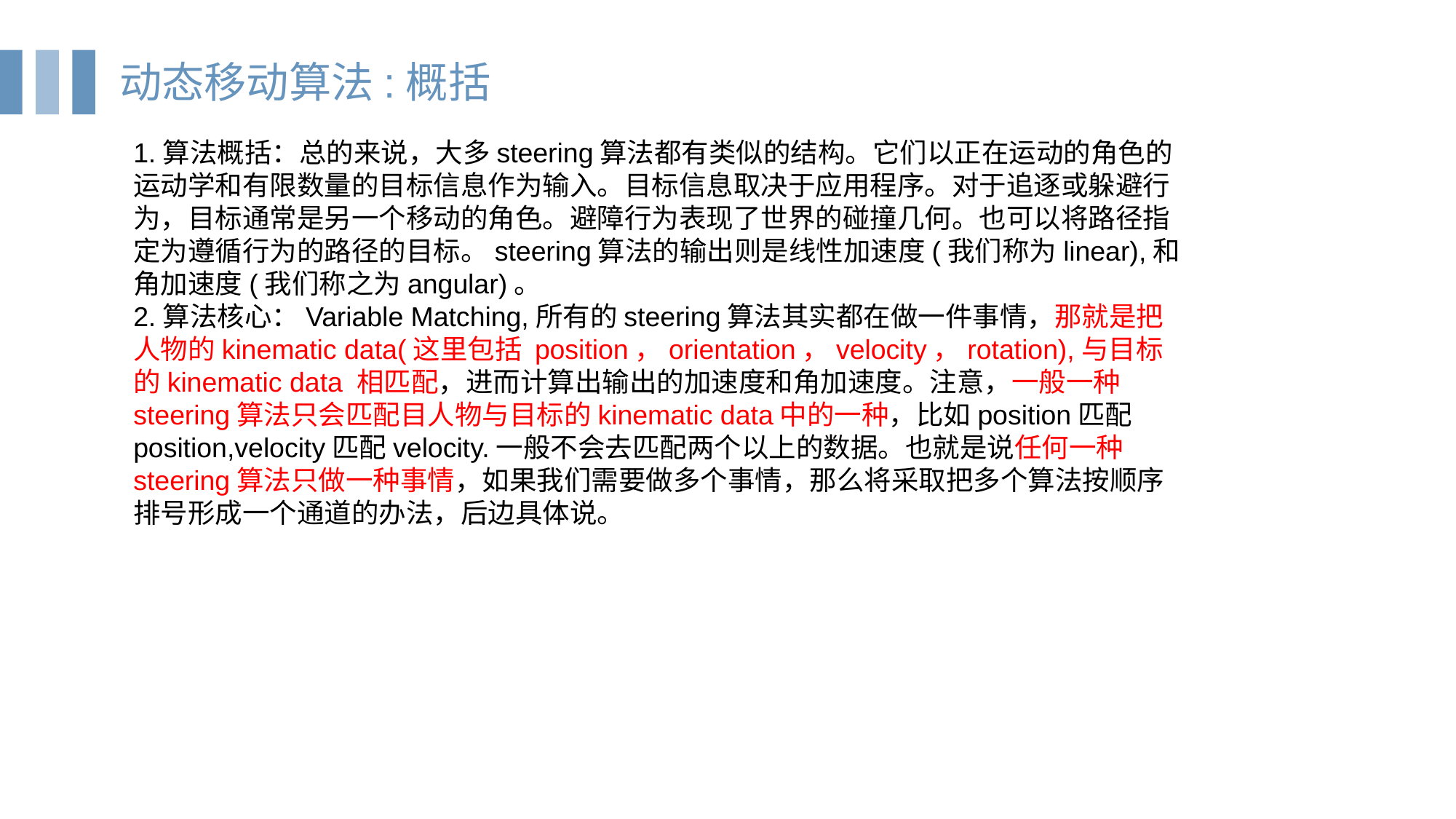

动态移动算法:概括

1.算法概括：总的来说，大多steering算法都有类似的结构。它们以正在运动的角色的运动学和有限数量的目标信息作为输入。目标信息取决于应用程序。对于追逐或躲避行为，目标通常是另一个移动的角色。避障行为表现了世界的碰撞几何。也可以将路径指定为遵循行为的路径的目标。steering算法的输出则是线性加速度(我们称为linear),和角加速度(我们称之为angular)。
2.算法核心：Variable Matching,所有的steering算法其实都在做一件事情，那就是把人物的kinematic data(这里包括 position，orientation，velocity，rotation),与目标的kinematic data 相匹配，进而计算出输出的加速度和角加速度。注意，一般一种steering算法只会匹配目人物与目标的kinematic data中的一种，比如position匹配position,velocity匹配velocity.一般不会去匹配两个以上的数据。也就是说任何一种steering算法只做一种事情，如果我们需要做多个事情，那么将采取把多个算法按顺序排号形成一个通道的办法，后边具体说。

Add your  text here
Add your  text here
lorem ipsum dolor sit amet, please add your text here, lorem ipsum dolor sit amet, please add your text here , lorem ipsum dolor sit amet, please add your text here
lorem ipsum dolor sit amet, please add your text here, lorem ipsum dolor sit amet, please add your text here , lorem ipsum dolor sit amet, please add your text here